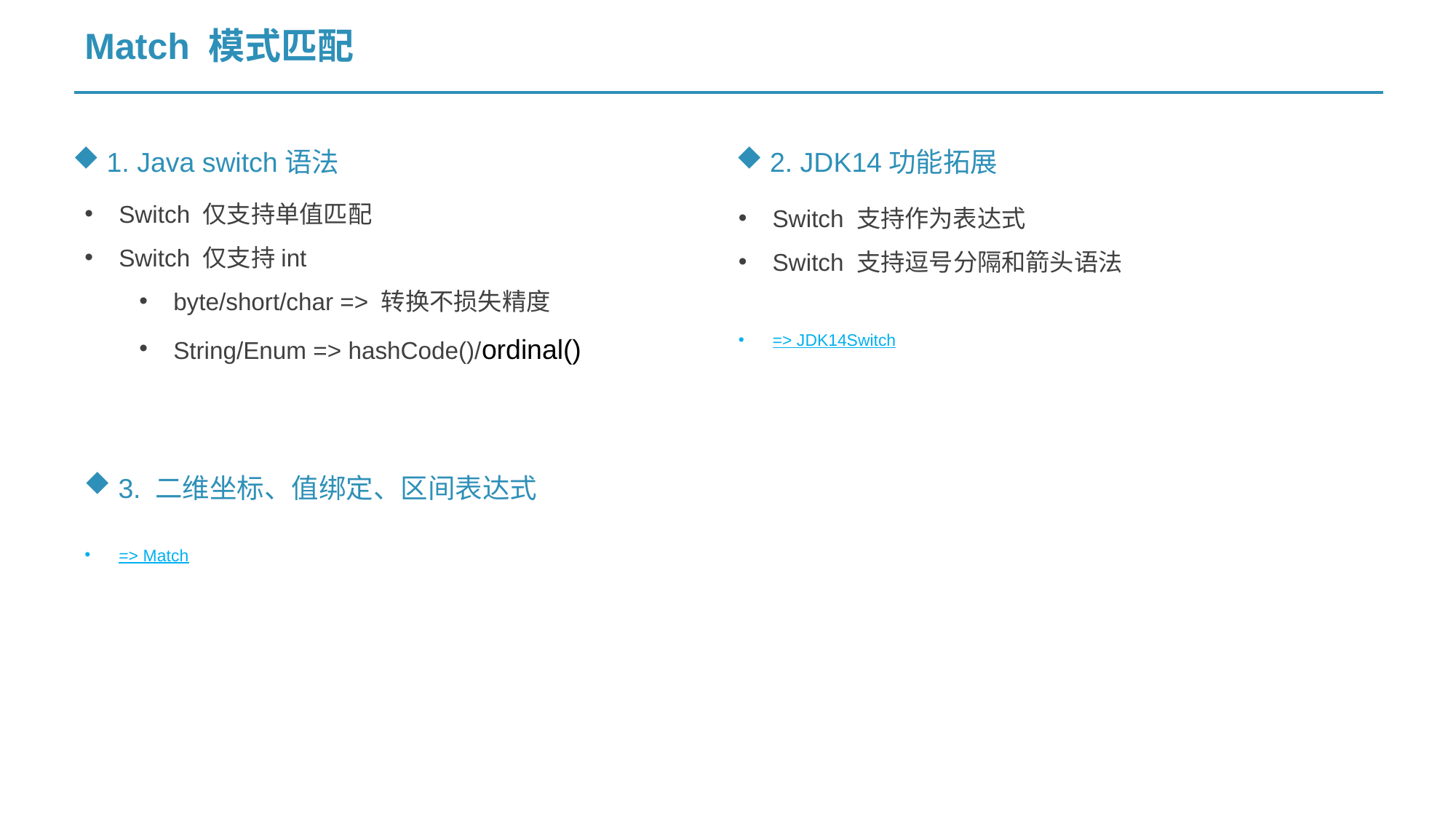

Match 模式匹配
1. Java switch语法
2. JDK14功能拓展
Switch 仅支持单值匹配
Switch 仅支持int
byte/short/char => 转换不损失精度
String/Enum => hashCode()/ordinal()
Switch 支持作为表达式
Switch 支持逗号分隔和箭头语法

=> JDK14Switch

3. 二维坐标、值绑定、区间表达式
=> Match